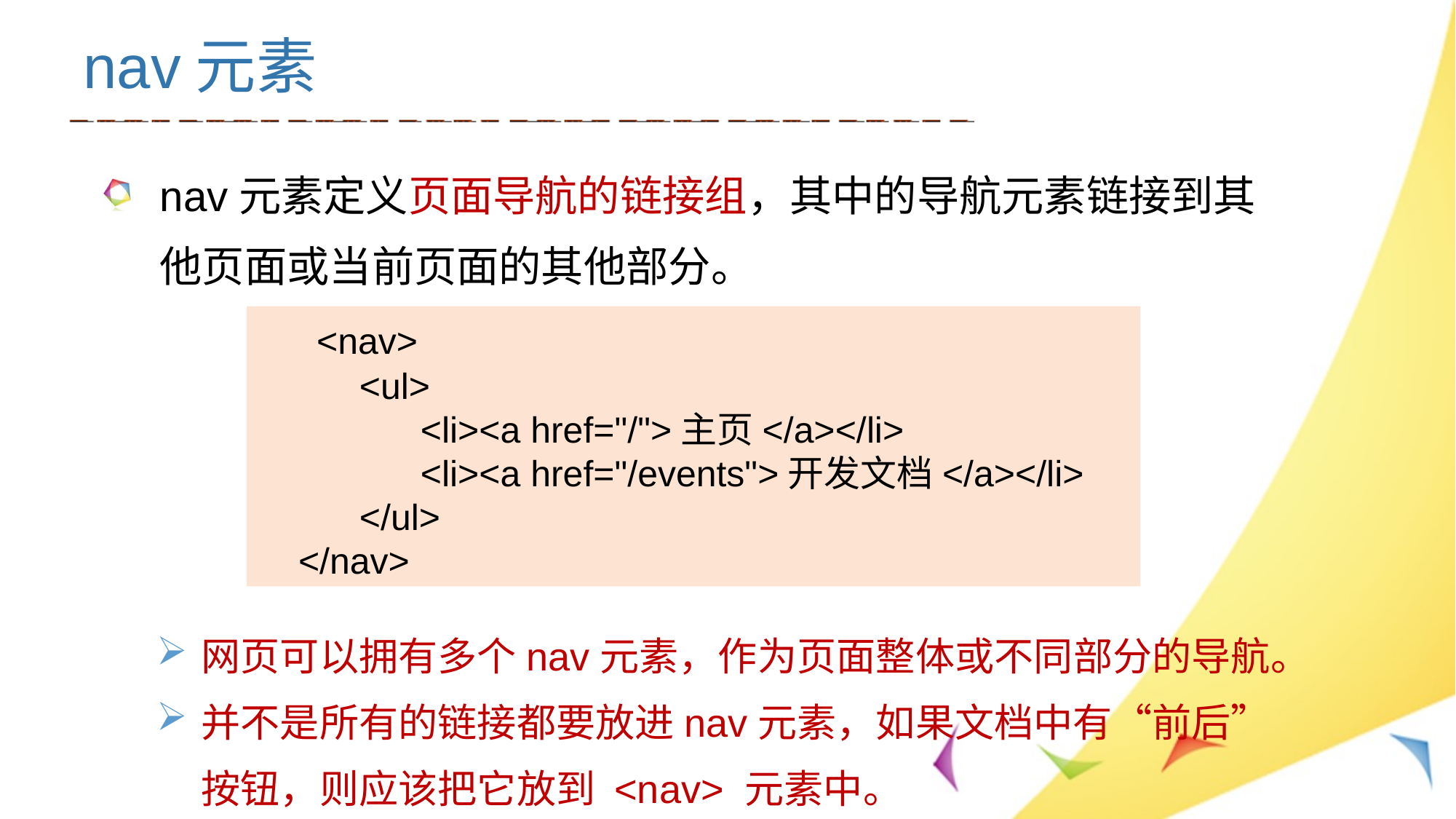

nav元素
nav元素定义页面导航的链接组，其中的导航元素链接到其他页面或当前页面的其他部分。

     <nav>
          <ul>
                <li><a href="/">主页</a></li>
                <li><a href="/events">开发文档</a></li>
          </ul>
    </nav>
网页可以拥有多个nav元素，作为页面整体或不同部分的导航。
并不是所有的链接都要放进nav元素，如果文档中有“前后”按钮，则应该把它放到 <nav> 元素中。